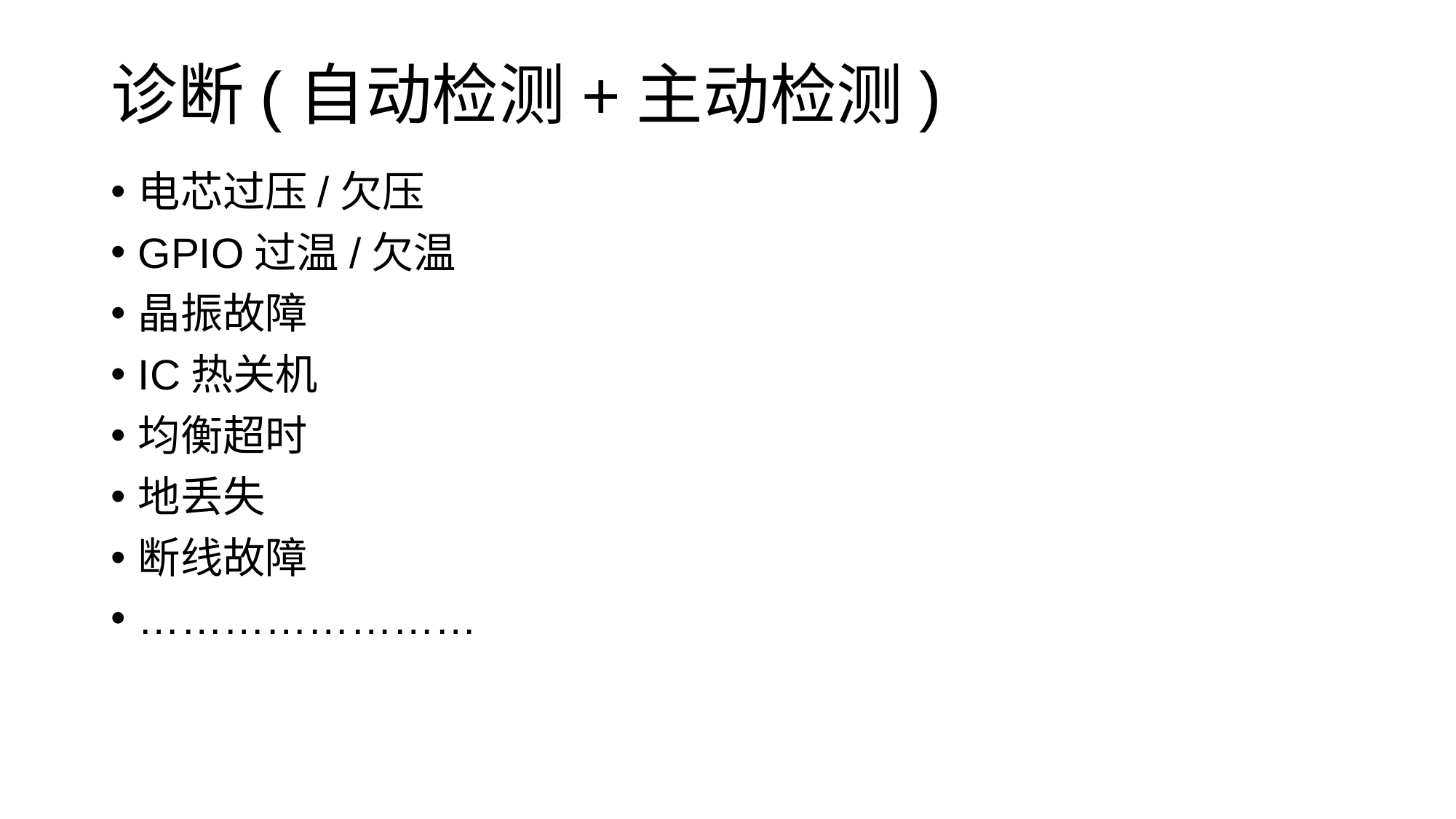

# 诊断(自动检测+主动检测)
电芯过压/欠压
GPIO过温/欠温
晶振故障
IC热关机
均衡超时
地丢失
断线故障
……………………